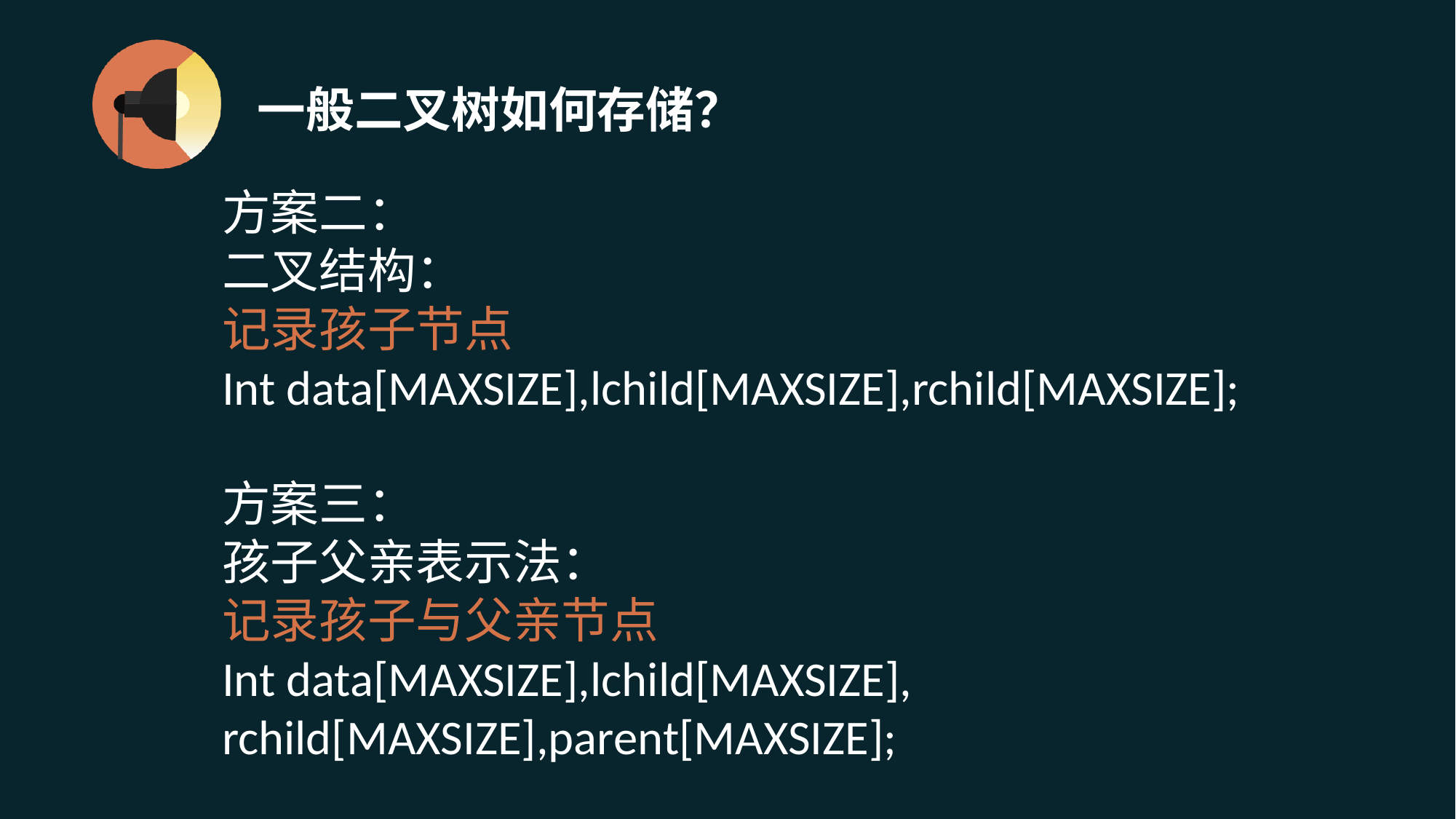

# 一般二叉树如何存储？
方案二：
二叉结构：
记录孩子节点
Int data[MAXSIZE],lchild[MAXSIZE],rchild[MAXSIZE];

方案三：
孩子父亲表示法：
记录孩子与父亲节点
Int data[MAXSIZE],lchild[MAXSIZE], rchild[MAXSIZE],parent[MAXSIZE];